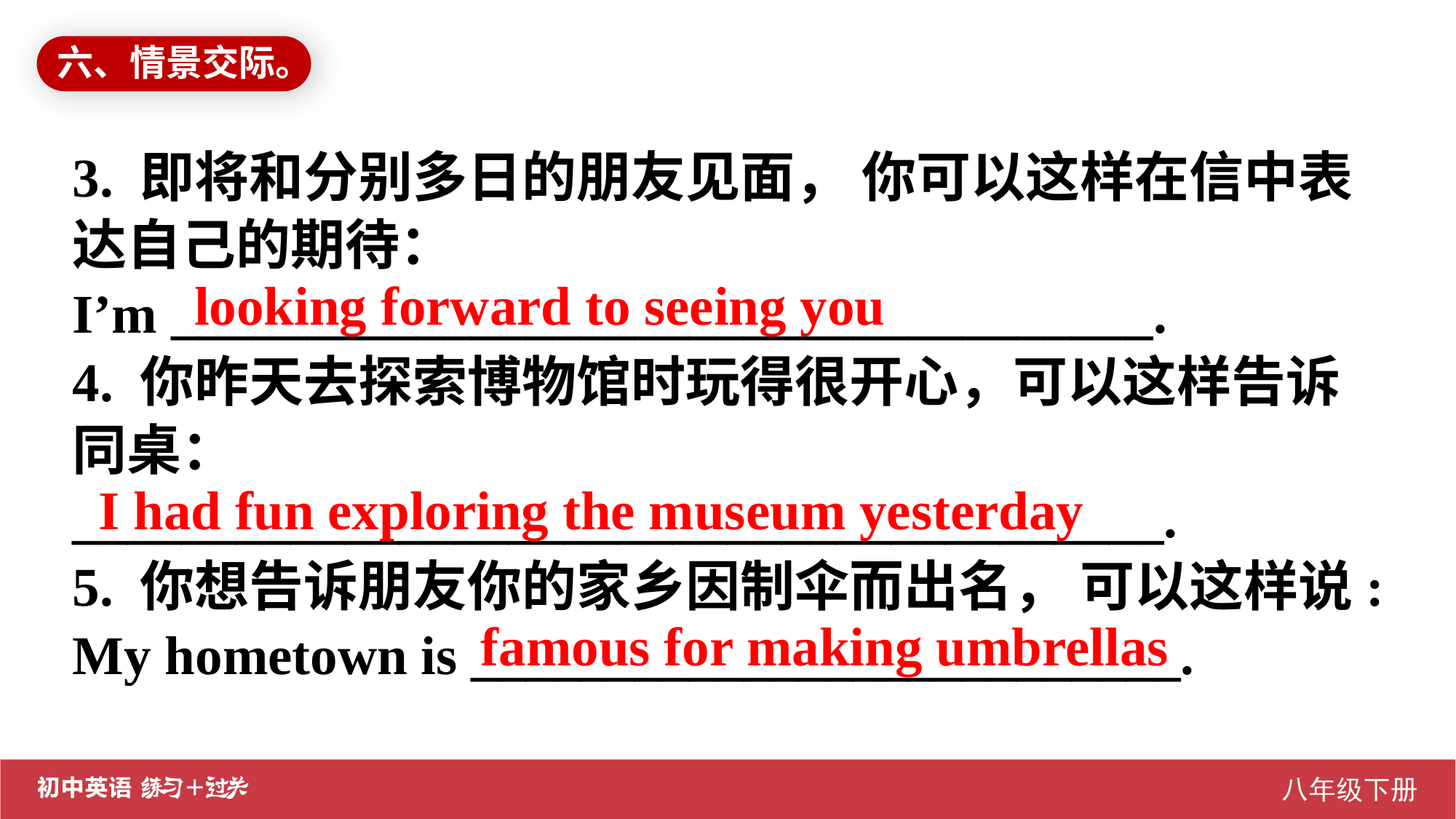

六、情景交际。

3. 即将和分别多日的朋友见面， 你可以这样在信中表达自己的期待：
I’m ____________________________________.
4. 你昨天去探索博物馆时玩得很开心，可以这样告诉同桌：
________________________________________.
5. 你想告诉朋友你的家乡因制伞而出名， 可以这样说:
My hometown is __________________________.

       looking forward to seeing you

I had fun exploring the museum yesterday

                            famous for making umbrellas